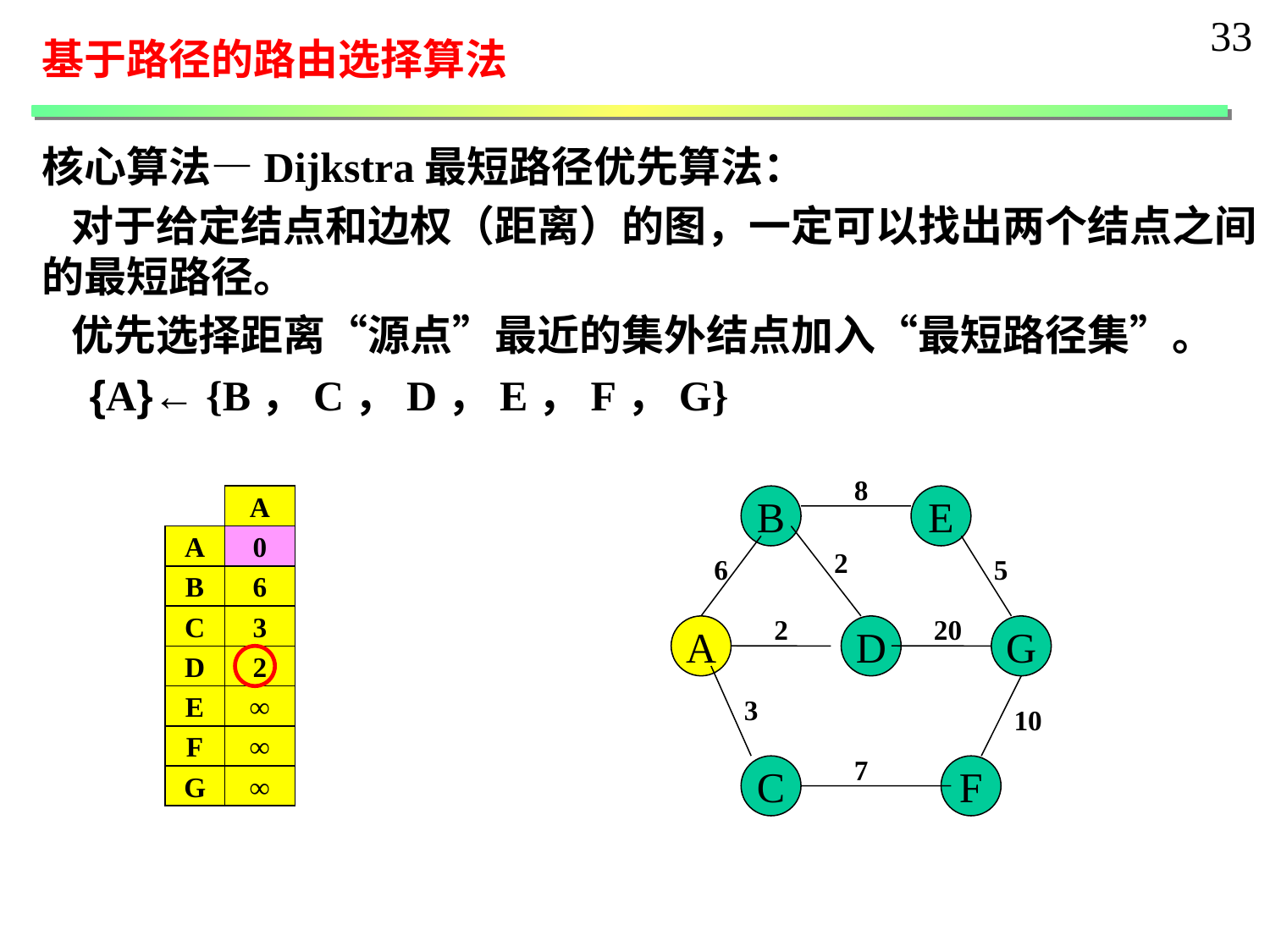

33
基于路径的路由选择算法

核心算法—Dijkstra最短路径优先算法：
  对于给定结点和边权（距离）的图，一定可以找出两个结点之间的最短路径。
  优先选择距离“源点”最近的集外结点加入“最短路径集”。
    {A}← {B，C，D，E，F，G}
8
B
E

2
6
5
2
20
A
D
G

3
10
7
C
F

A
A
0
B
6
C
3
D
2

E
∞
F
∞
G
∞